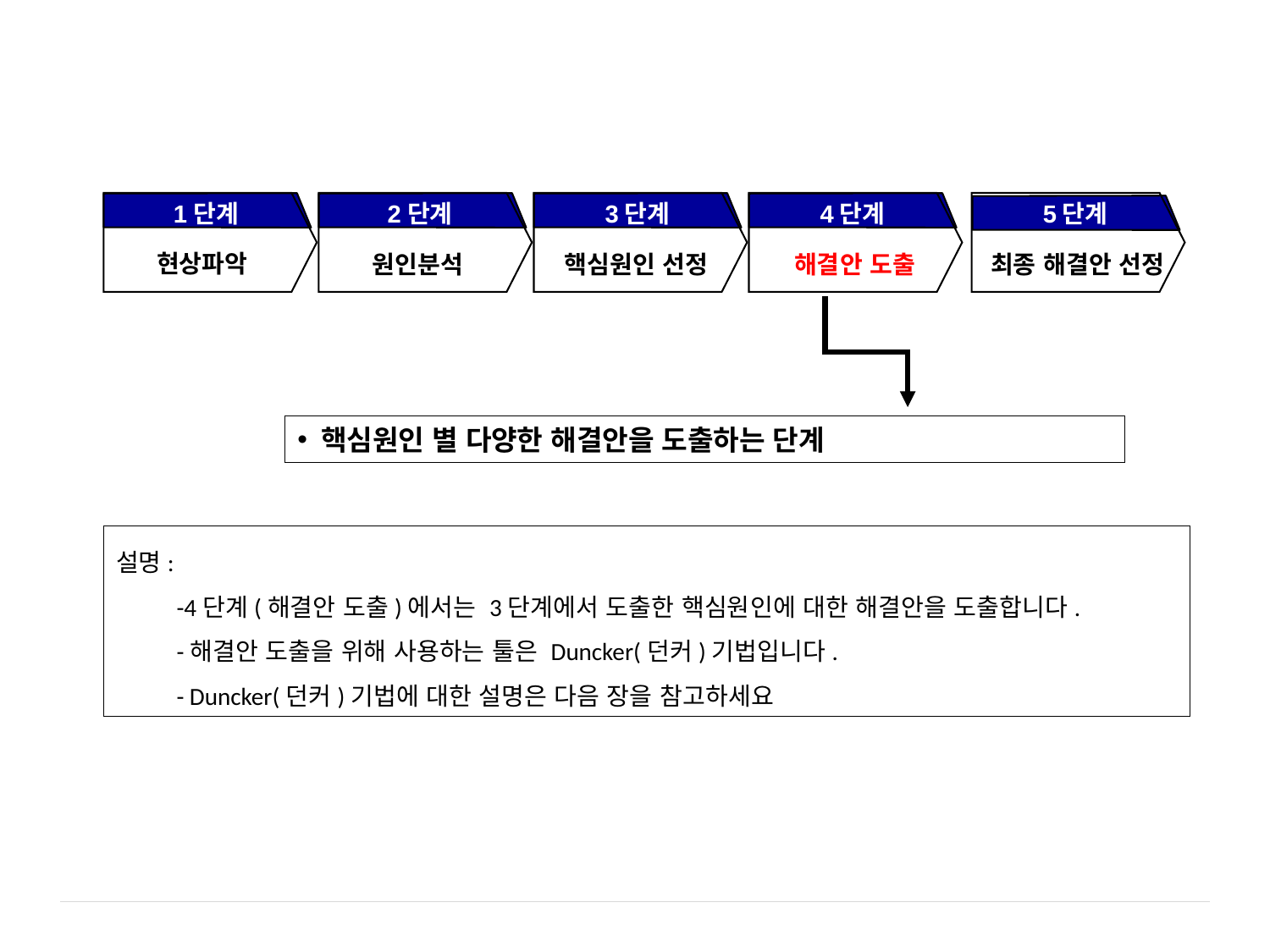

1단계
2단계
3단계
4단계

현상파악
원인분석
해결안 도출
핵심원인 선정
5단계

최종 해결안 선정

핵심원인 별 다양한 해결안을 도출하는 단계
설명:
           -4단계(해결안 도출)에서는 3단계에서 도출한 핵심원인에 대한 해결안을 도출합니다.
           -해결안 도출을 위해 사용하는 툴은 Duncker(던커)기법입니다.
           - Duncker(던커)기법에 대한 설명은 다음 장을 참고하세요